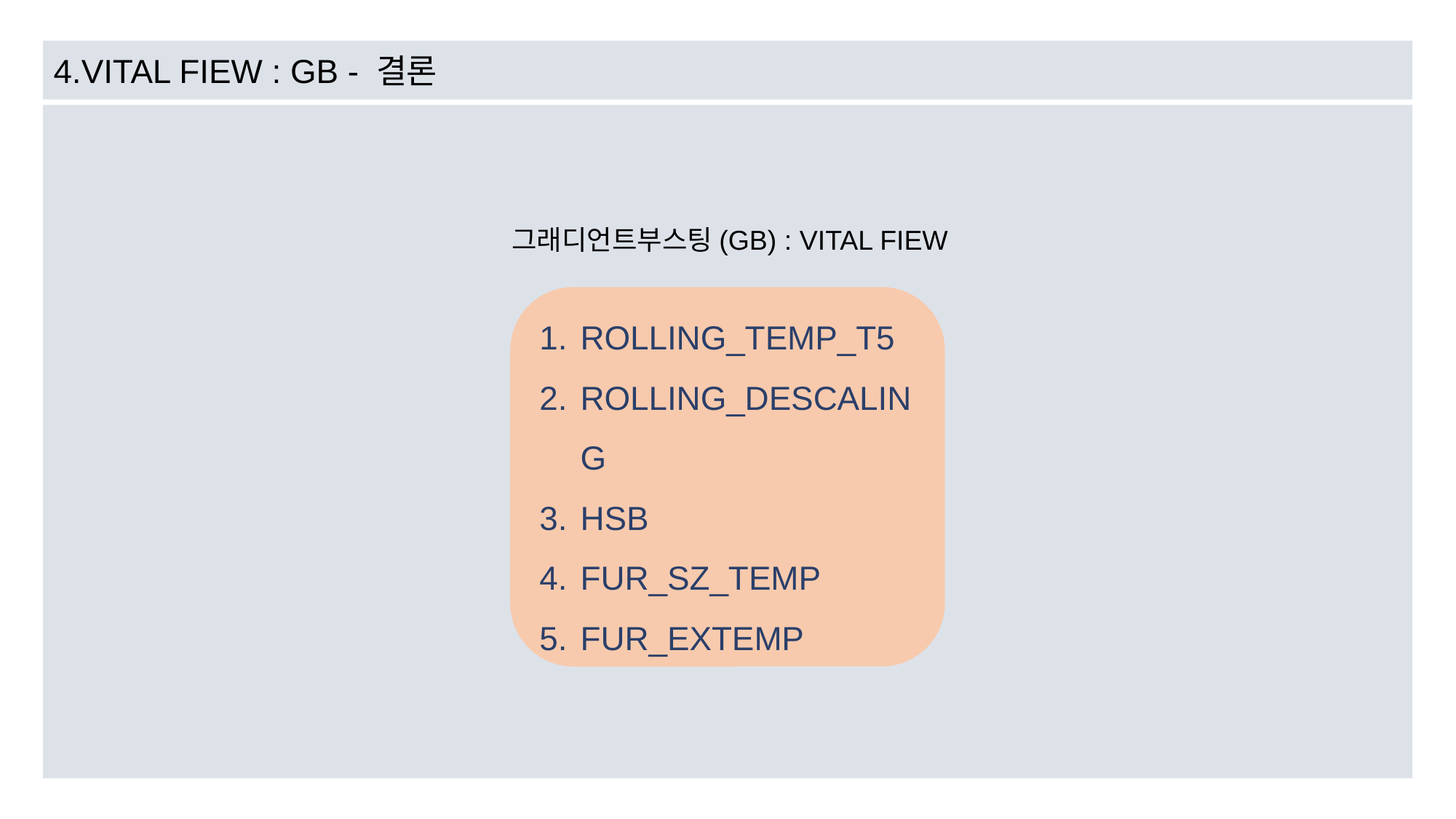

4.VITAL FIEW : GB - 결론

그래디언트부스팅(GB) : VITAL FIEW
ROLLING_TEMP_T5
ROLLING_DESCALING
HSB
FUR_SZ_TEMP
FUR_EXTEMP